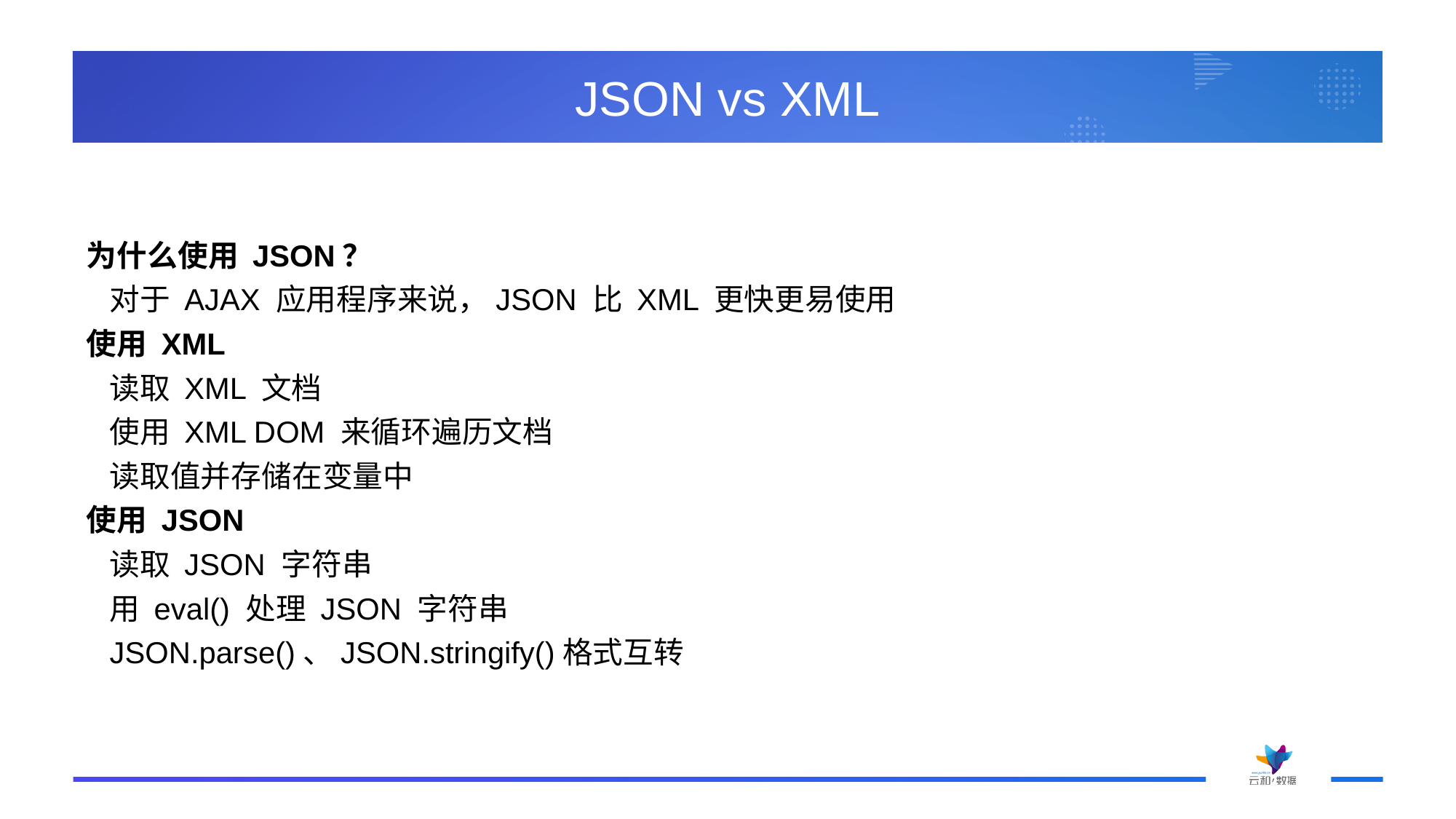

# JSON vs XML

为什么使用 JSON？
	对于 AJAX 应用程序来说，JSON 比 XML 更快更易使用
使用 XML
	读取 XML 文档
	使用 XML DOM 来循环遍历文档
	读取值并存储在变量中
使用 JSON
	读取 JSON 字符串
	用 eval() 处理 JSON 字符串
	JSON.parse()、JSON.stringify()格式互转